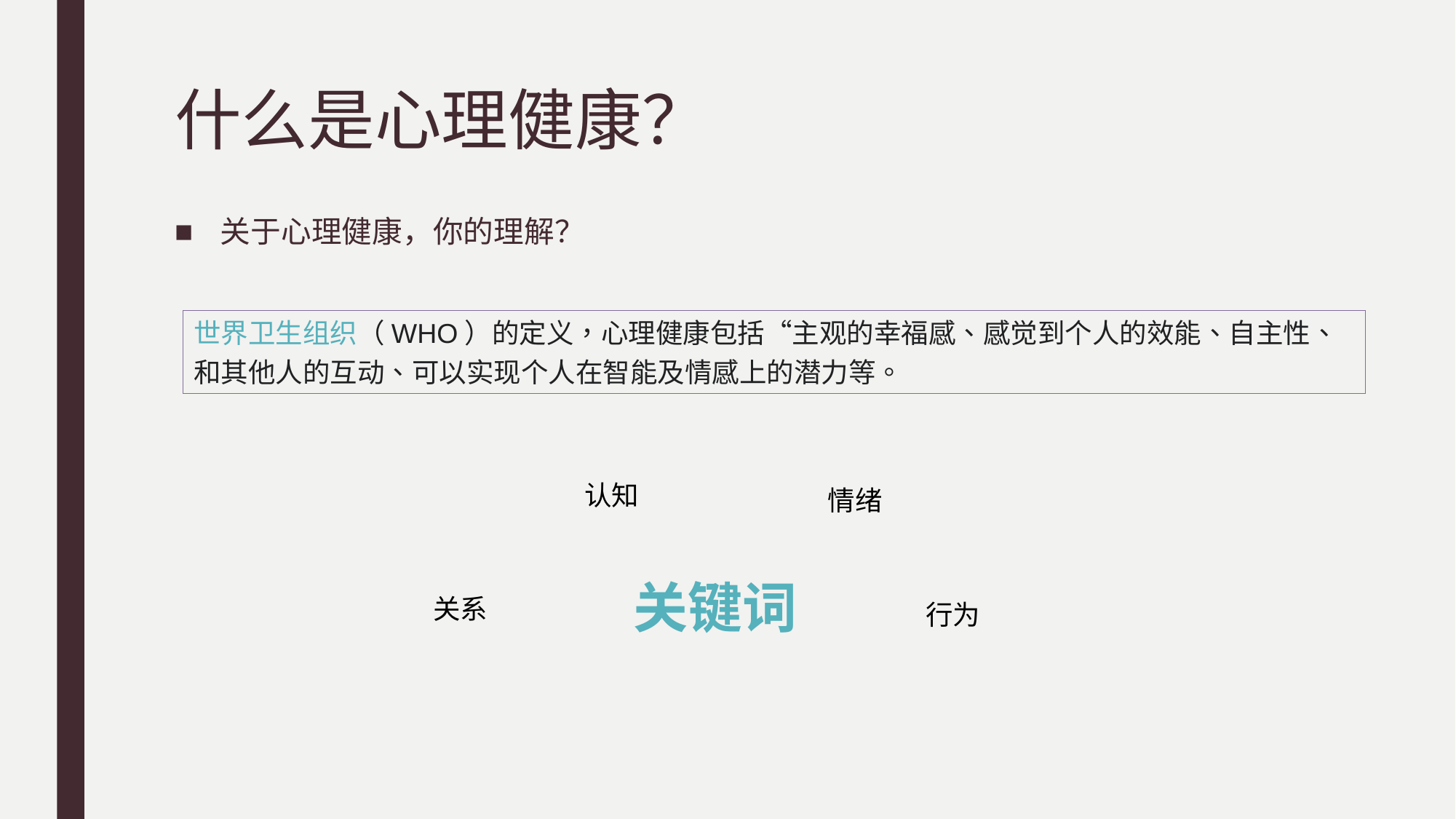

# 什么是心理健康？
关于心理健康，你的理解？

世界卫生组织（WHO）的定义，心理健康包括“主观的幸福感、感觉到个人的效能、自主性、和其他人的互动、可以实现个人在智能及情感上的潜力等。
认知
情绪
关键词
关系
行为